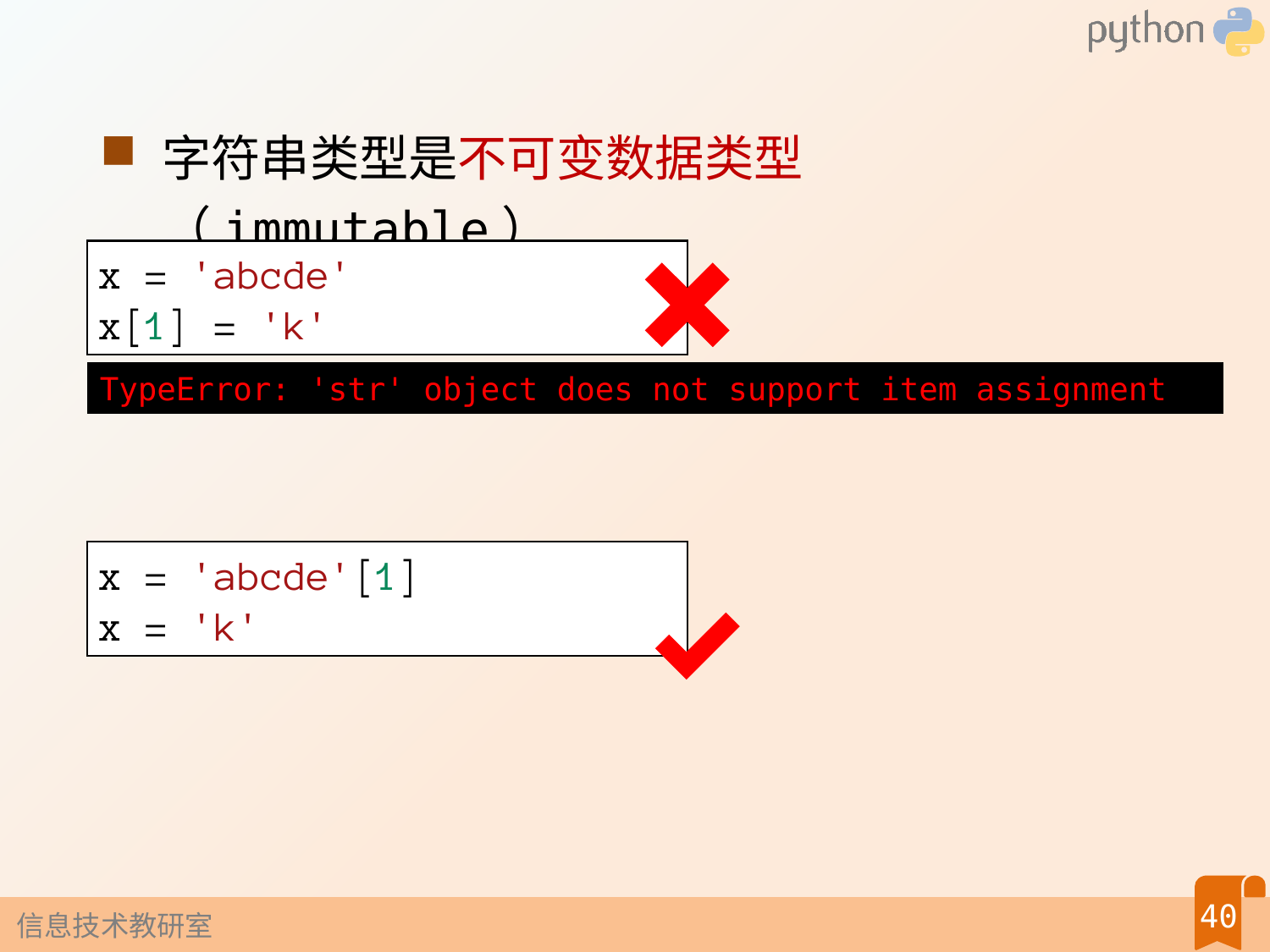

字符串类型是不可变数据类型（immutable）

x = 'abcde'
x[1] = 'k'

TypeError: 'str' object does not support item assignment
x = 'abcde'[1]
x = 'k'

40